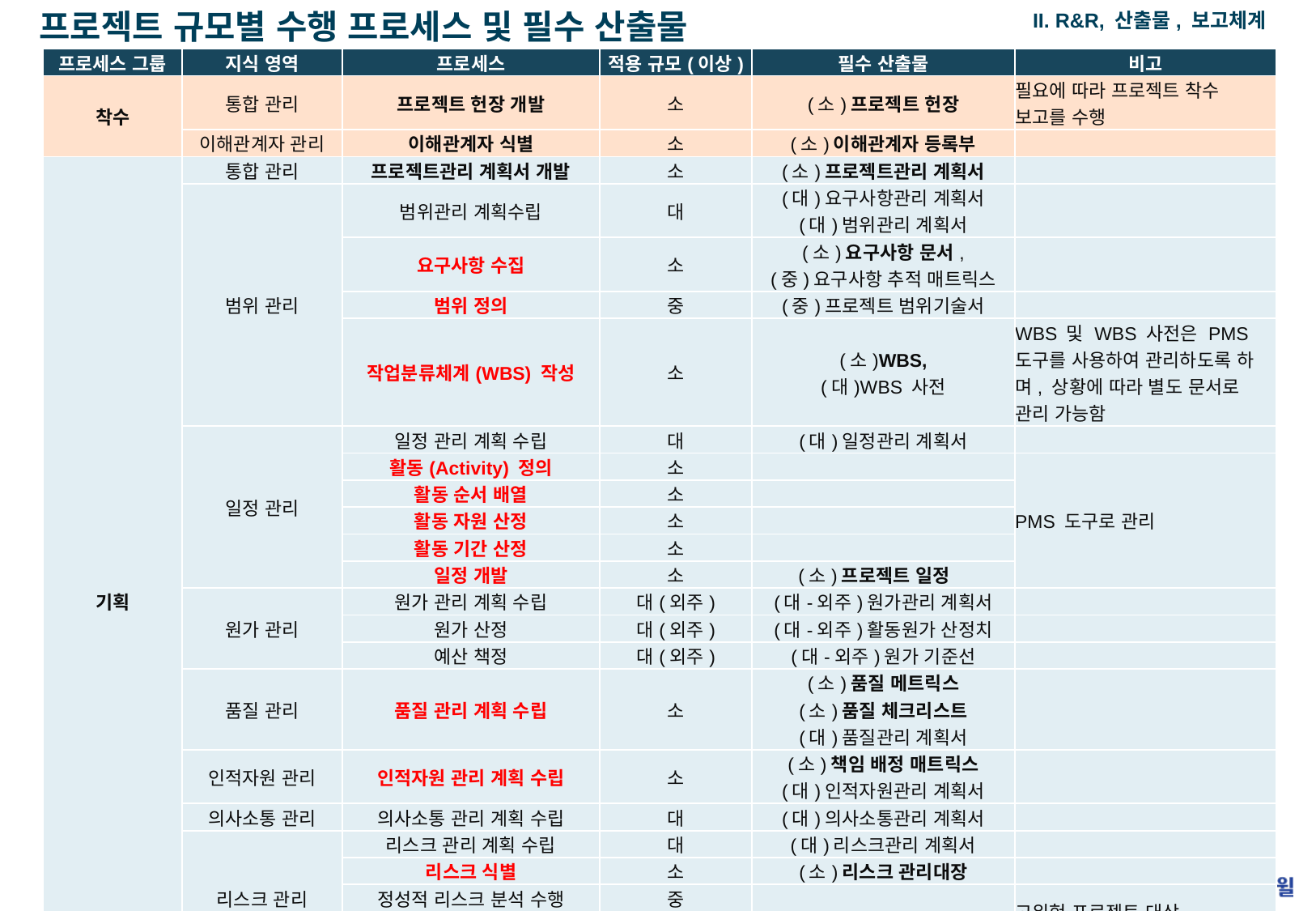

프로젝트 규모별 수행 프로세스 및 필수 산출물
II. R&R, 산출물, 보고체계
| 프로세스 그룹 | 지식 영역 | 프로세스 | 적용 규모(이상) | 필수 산출물 | 비고 |
| --- | --- | --- | --- | --- | --- |
| 착수 | 통합 관리 | 프로젝트 헌장 개발 | 소 | (소)프로젝트 헌장 | 필요에 따라 프로젝트 착수 보고를 수행 |
|  | 이해관계자 관리 | 이해관계자 식별 | 소 | (소)이해관계자 등록부 |  |
| 기획 | 통합 관리 | 프로젝트관리 계획서 개발 | 소 | (소)프로젝트관리 계획서 |  |
|  | 범위 관리 | 범위관리 계획수립 | 대 | (대)요구사항관리 계획서 (대)범위관리 계획서 |  |
|  |  | 요구사항 수집 | 소 | (소)요구사항 문서, (중)요구사항 추적 매트릭스 |  |
|  |  | 범위 정의 | 중 | (중)프로젝트 범위기술서 |  |
|  |  | 작업분류체계(WBS) 작성 | 소 | (소)WBS, (대)WBS 사전 | WBS 및 WBS 사전은 PMS 도구를 사용하여 관리하도록 하며, 상황에 따라 별도 문서로 관리 가능함 |
|  | 일정 관리 | 일정 관리 계획 수립 | 대 | (대)일정관리 계획서 |  |
|  |  | 활동(Activity) 정의 | 소 |  | PMS 도구로 관리 |
|  |  | 활동 순서 배열 | 소 |  |  |
|  |  | 활동 자원 산정 | 소 |  |  |
|  |  | 활동 기간 산정 | 소 |  |  |
|  |  | 일정 개발 | 소 | (소)프로젝트 일정 |  |
|  | 원가 관리 | 원가 관리 계획 수립 | 대(외주) | (대-외주)원가관리 계획서 |  |
|  |  | 원가 산정 | 대(외주) | (대-외주)활동원가 산정치 |  |
|  |  | 예산 책정 | 대(외주) | (대-외주)원가 기준선 |  |
|  | 품질 관리 | 품질 관리 계획 수립 | 소 | (소)품질 메트릭스 (소)품질 체크리스트 (대)품질관리 계획서 |  |
|  | 인적자원 관리 | 인적자원 관리 계획 수립 | 소 | (소)책임 배정 매트릭스 (대)인적자원관리 계획서 |  |
|  | 의사소통 관리 | 의사소통 관리 계획 수립 | 대 | (대)의사소통관리 계획서 |  |
|  | 리스크 관리 | 리스크 관리 계획 수립 | 대 | (대)리스크관리 계획서 |  |
|  |  | 리스크 식별 | 소 | (소)리스크 관리대장 |  |
|  |  | 정성적 리스크 분석 수행 | 중 |  | 고위험 프로젝트 대상 |
|  |  | 정량적 리스크 분석 수행 | 중 |  |  |
|  |  | 리스크 대응 계획 수립 | 소 | (소)리스크 관리대장 |  |
|  | 조달 관리 | 조달 관리 계획 수립 | 중(외주) | (중-외주)제안요청서, (대)조달관리 계획서 |  |
|  | 이해관계자 관리 | 이해관계자 관리 계획 수립 | 대 | (대)이해관계자관리 계획서 |  |